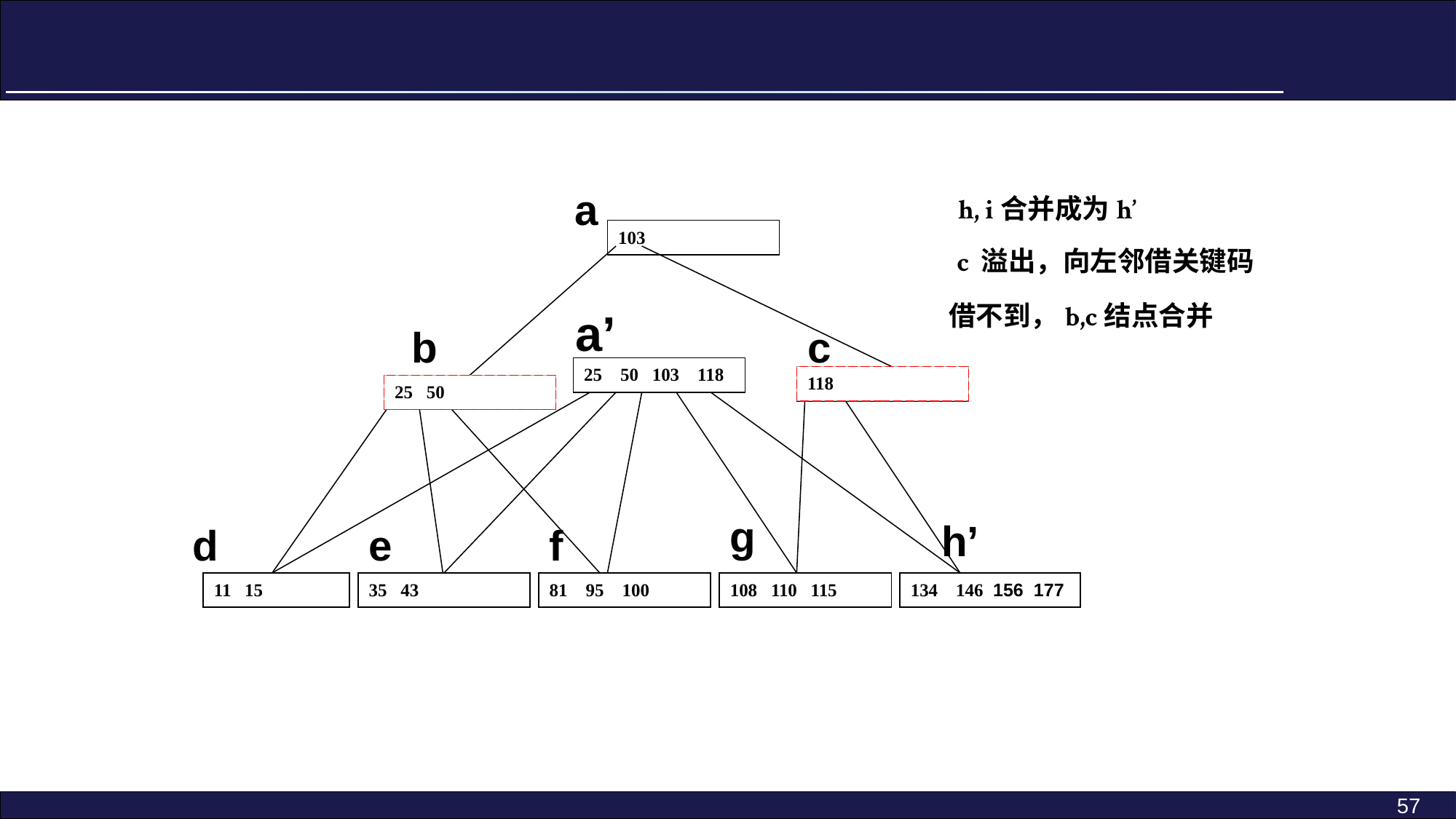

a
h, i合并成为h’
103
c 溢出，向左邻借关键码

借不到，b,c结点合并
a’
b
c
25    50   103    118
118
118
25  50
25   50

g
 h’
d
e
f
11   15
35   43
81    95    100
108   110   115
134    146  156  177
57